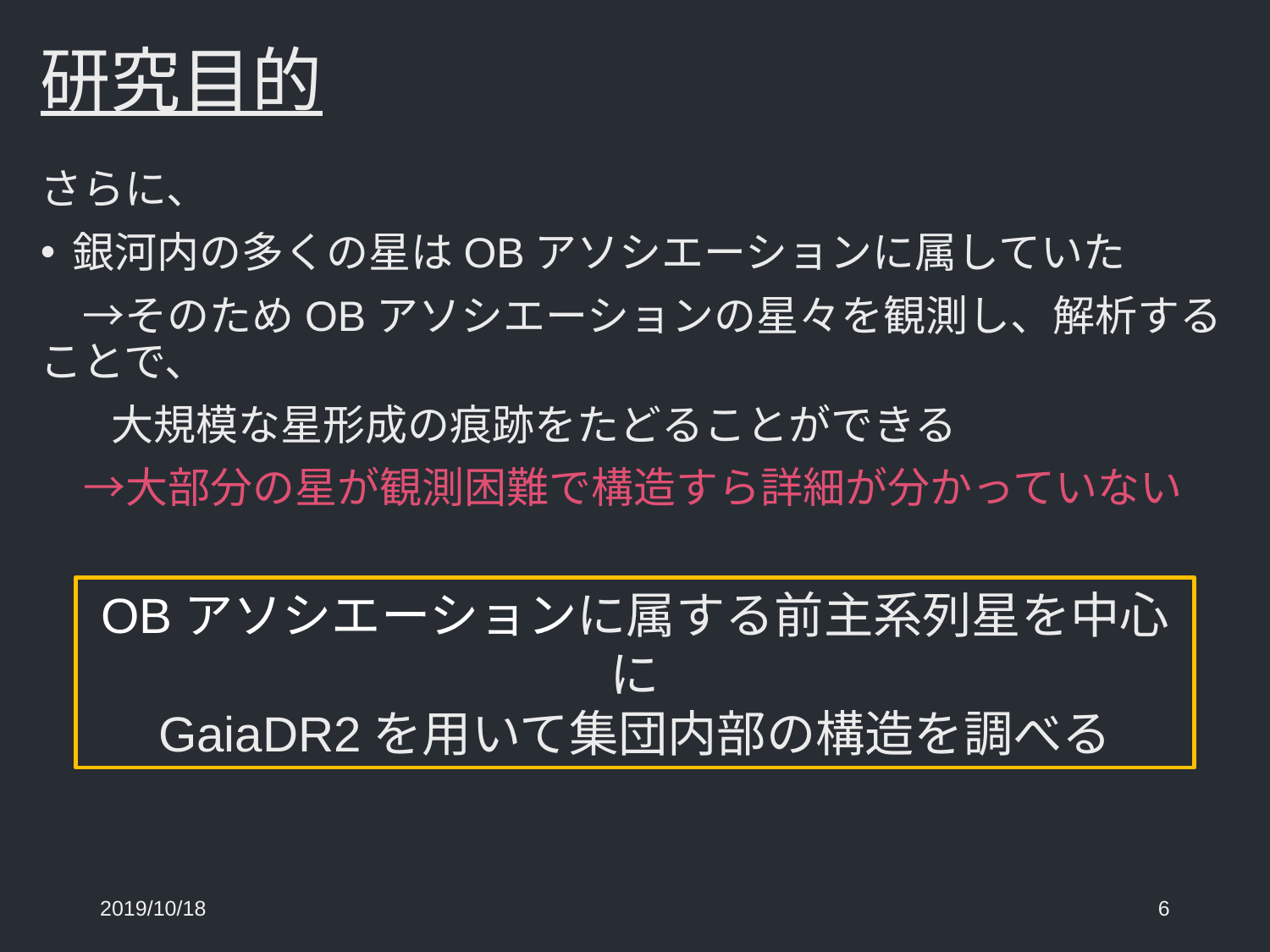

# 研究目的
さらに、
銀河内の多くの星はOBアソシエーションに属していた
　→そのためOBアソシエーションの星々を観測し、解析することで、
　   大規模な星形成の痕跡をたどることができる
　→大部分の星が観測困難で構造すら詳細が分かっていない

OBアソシエーションに属する前主系列星を中心に
GaiaDR2を用いて集団内部の構造を調べる
2019/10/18
6